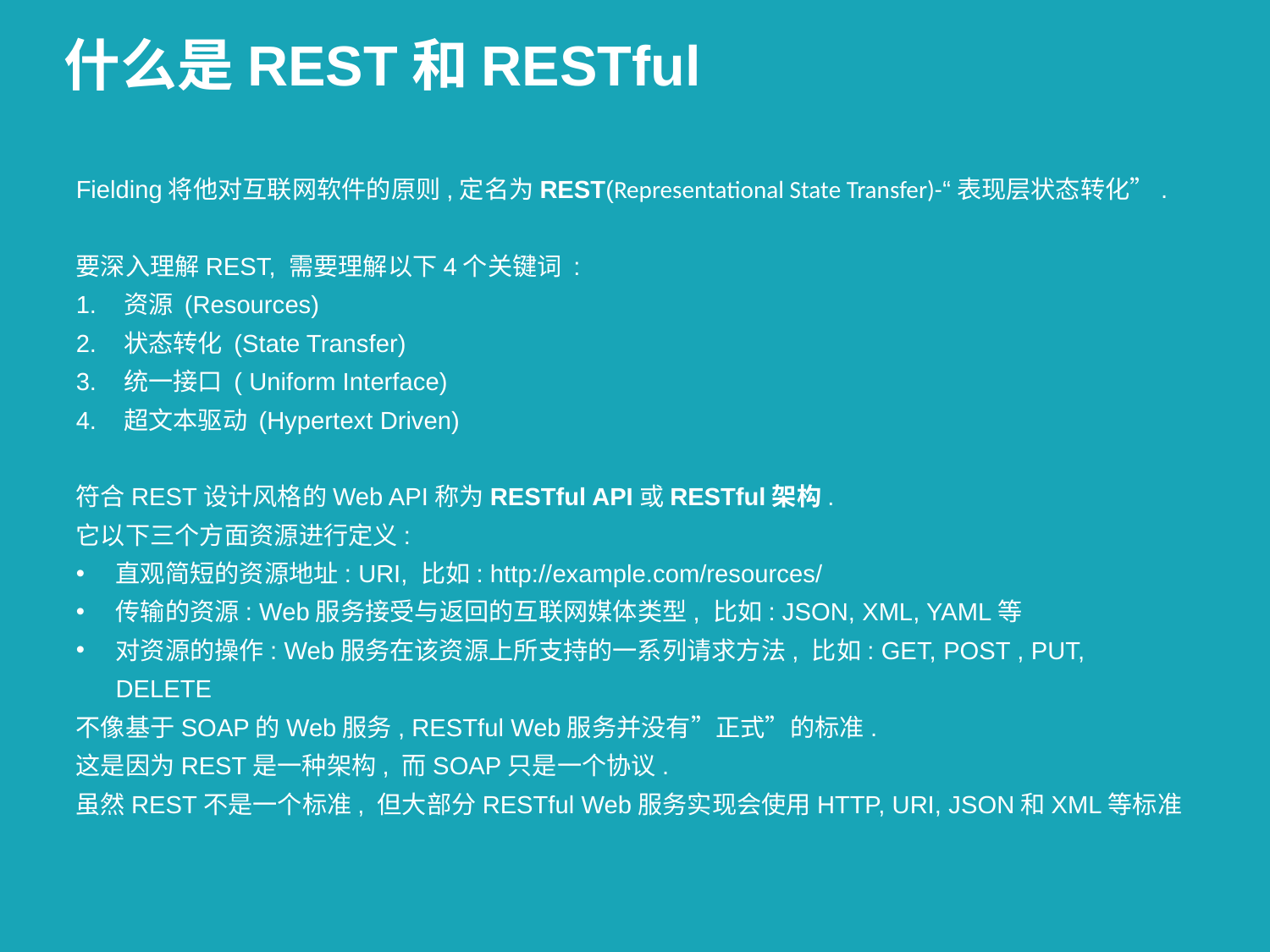

# 什么是REST和RESTful
Fielding将他对互联网软件的原则,定名为REST(Representational State Transfer)-“表现层状态转化”.

要深入理解REST, 需要理解以下4个关键词 :
资源 (Resources)
状态转化 (State Transfer)
统一接口 ( Uniform Interface)
超文本驱动 (Hypertext Driven)

符合REST设计风格的Web API称为RESTful API或RESTful架构.
它以下三个方面资源进行定义:
直观简短的资源地址: URI, 比如: http://example.com/resources/
传输的资源: Web服务接受与返回的互联网媒体类型, 比如: JSON, XML, YAML等
对资源的操作: Web服务在该资源上所支持的一系列请求方法, 比如: GET, POST , PUT, DELETE
不像基于SOAP的Web服务, RESTful Web服务并没有”正式”的标准.
这是因为REST是一种架构, 而SOAP只是一个协议.
虽然REST不是一个标准, 但大部分RESTful Web服务实现会使用HTTP, URI, JSON和XML等标准